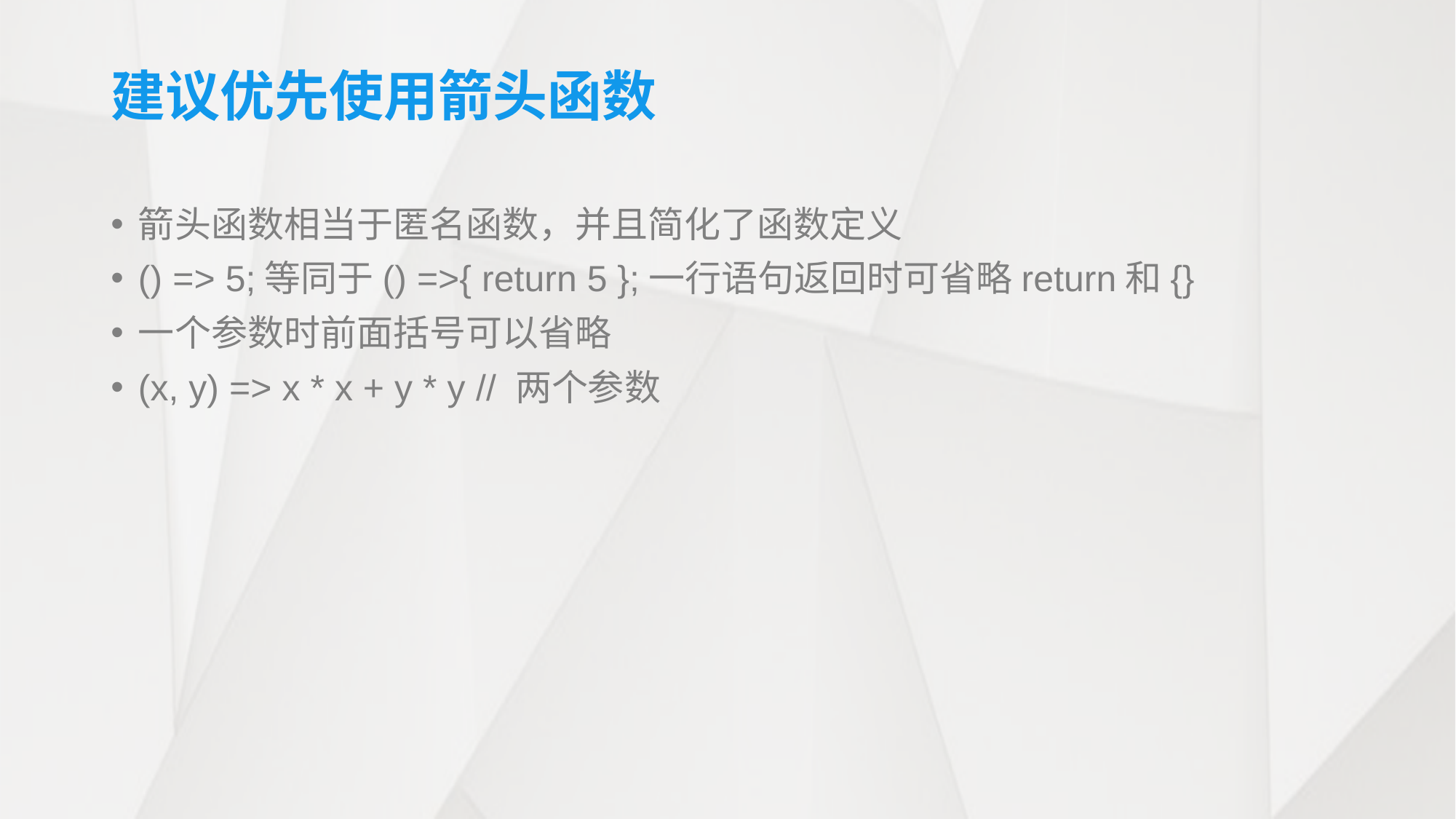

# 建议优先使用箭头函数
箭头函数相当于匿名函数，并且简化了函数定义
() => 5;等同于() =>{ return 5 };一行语句返回时可省略return和{}
一个参数时前面括号可以省略
(x, y) => x * x + y * y // 两个参数